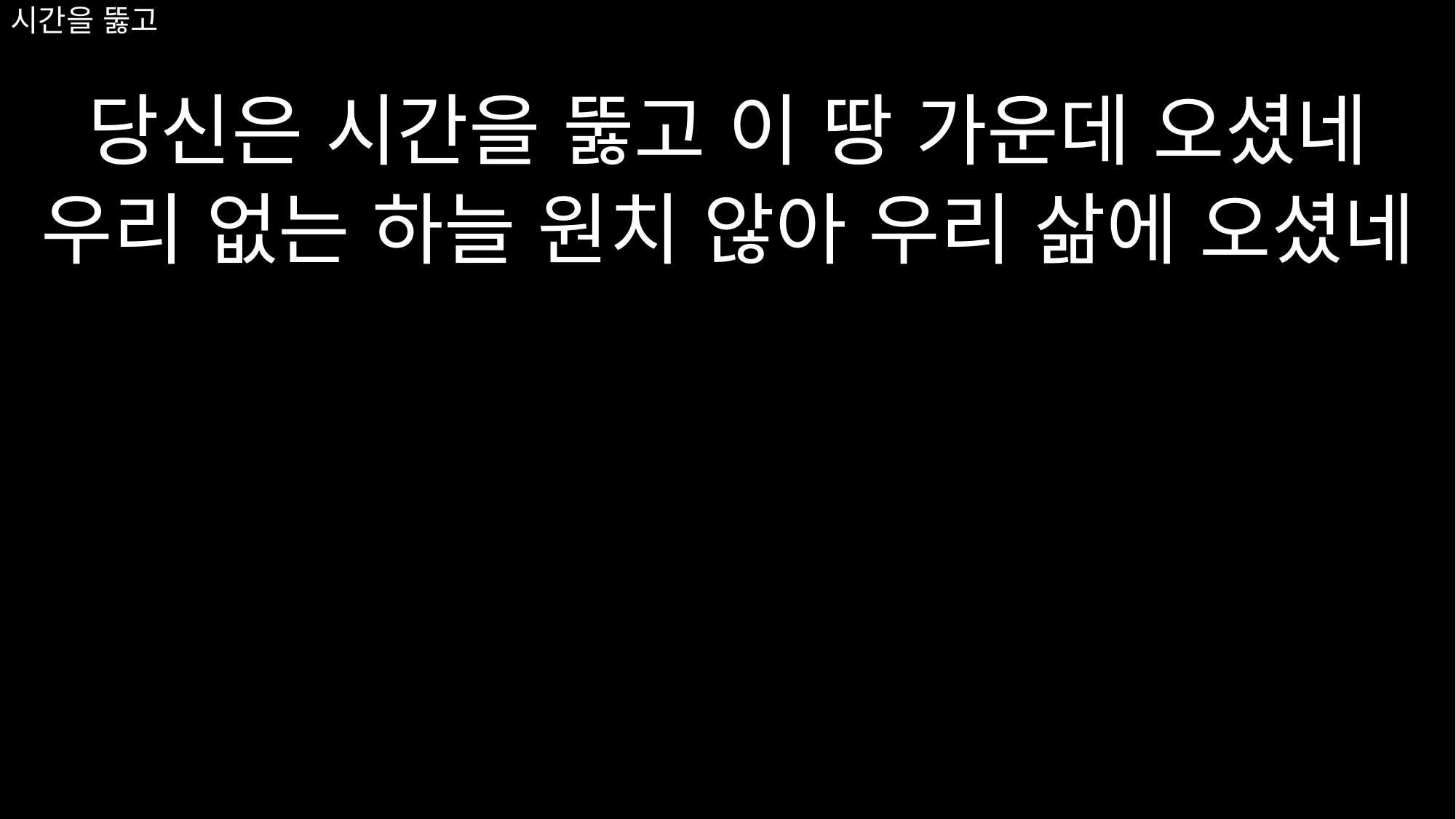

당신은 시간을 뚫고 이 땅 가운데 오셨네
우리 없는 하늘 원치 않아 우리 삶에 오셨네

# 시간을 뚫고